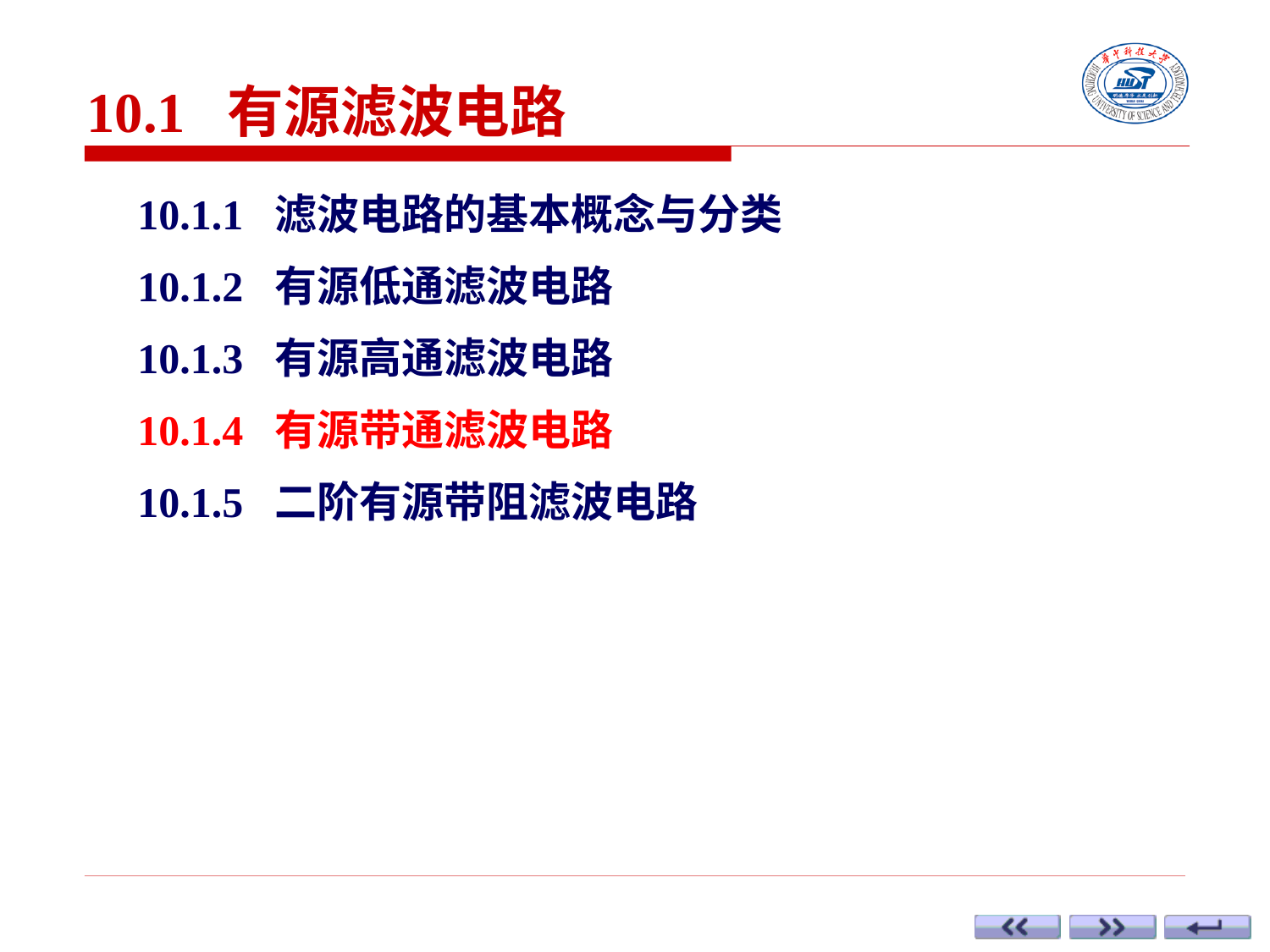

10.1  有源滤波电路
10.1.1  滤波电路的基本概念与分类
10.1.2  有源低通滤波电路
10.1.3  有源高通滤波电路
10.1.4  有源带通滤波电路
10.1.5  二阶有源带阻滤波电路